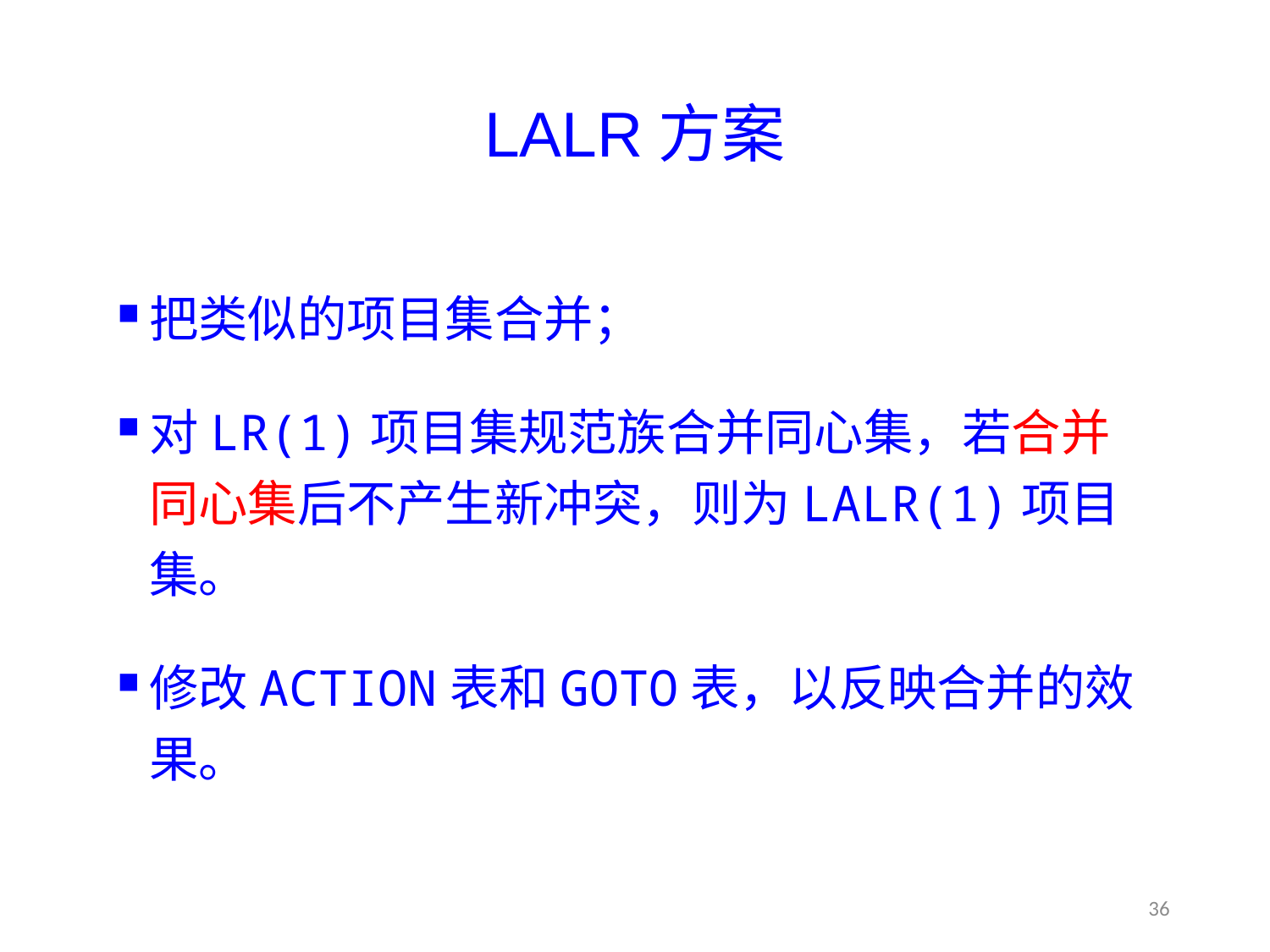

# LALR方案
把类似的项目集合并；
对LR(1)项目集规范族合并同心集，若合并同心集后不产生新冲突，则为LALR(1)项目集。
修改ACTION表和GOTO表，以反映合并的效果。
36